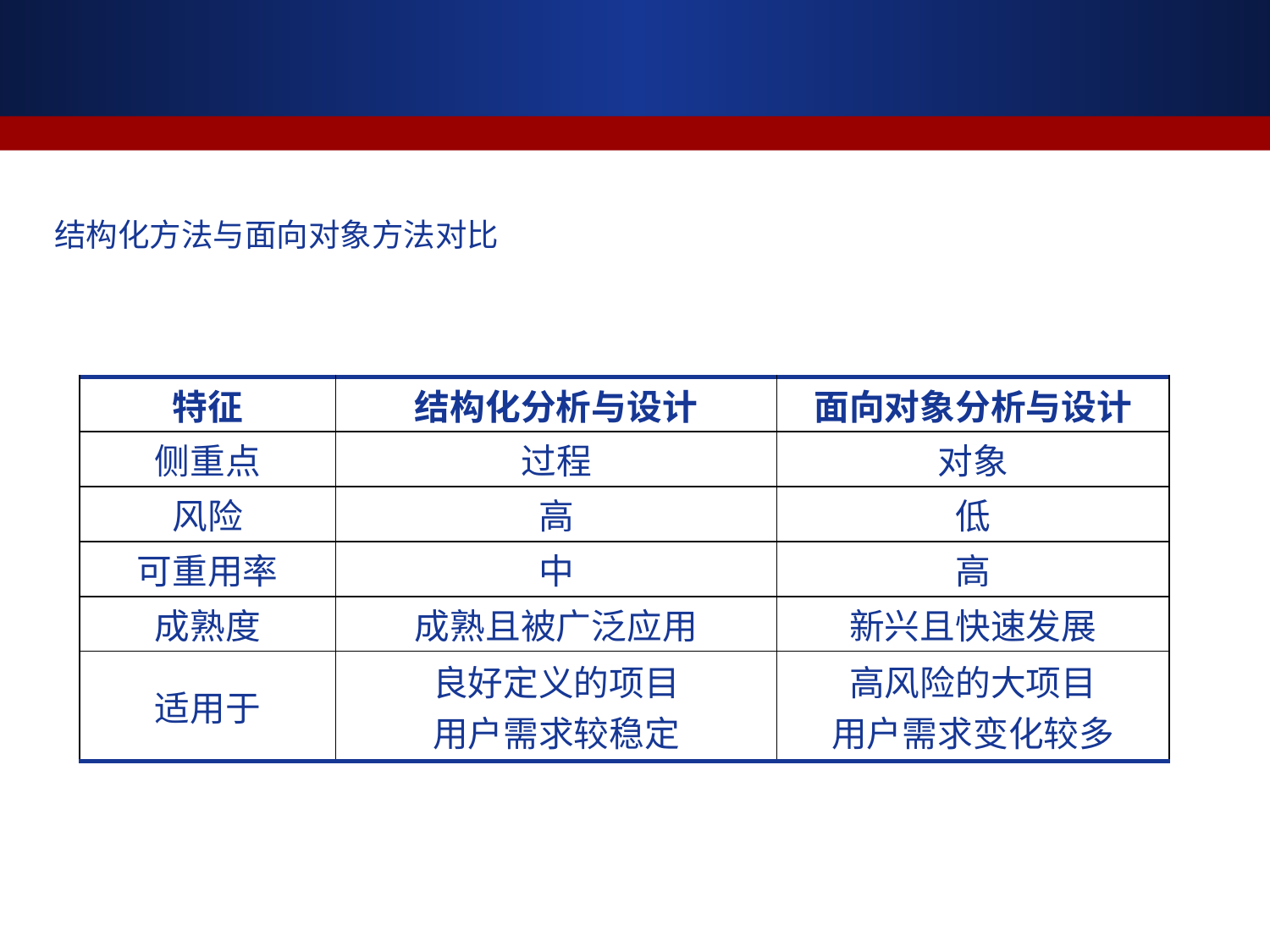

结构化方法与面向对象方法对比
| 特征 | 结构化分析与设计 | 面向对象分析与设计 |
| --- | --- | --- |
| 侧重点 | 过程 | 对象 |
| 风险 | 高 | 低 |
| 可重用率 | 中 | 高 |
| 成熟度 | 成熟且被广泛应用 | 新兴且快速发展 |
| 适用于 | 良好定义的项目 用户需求较稳定 | 高风险的大项目 用户需求变化较多 |